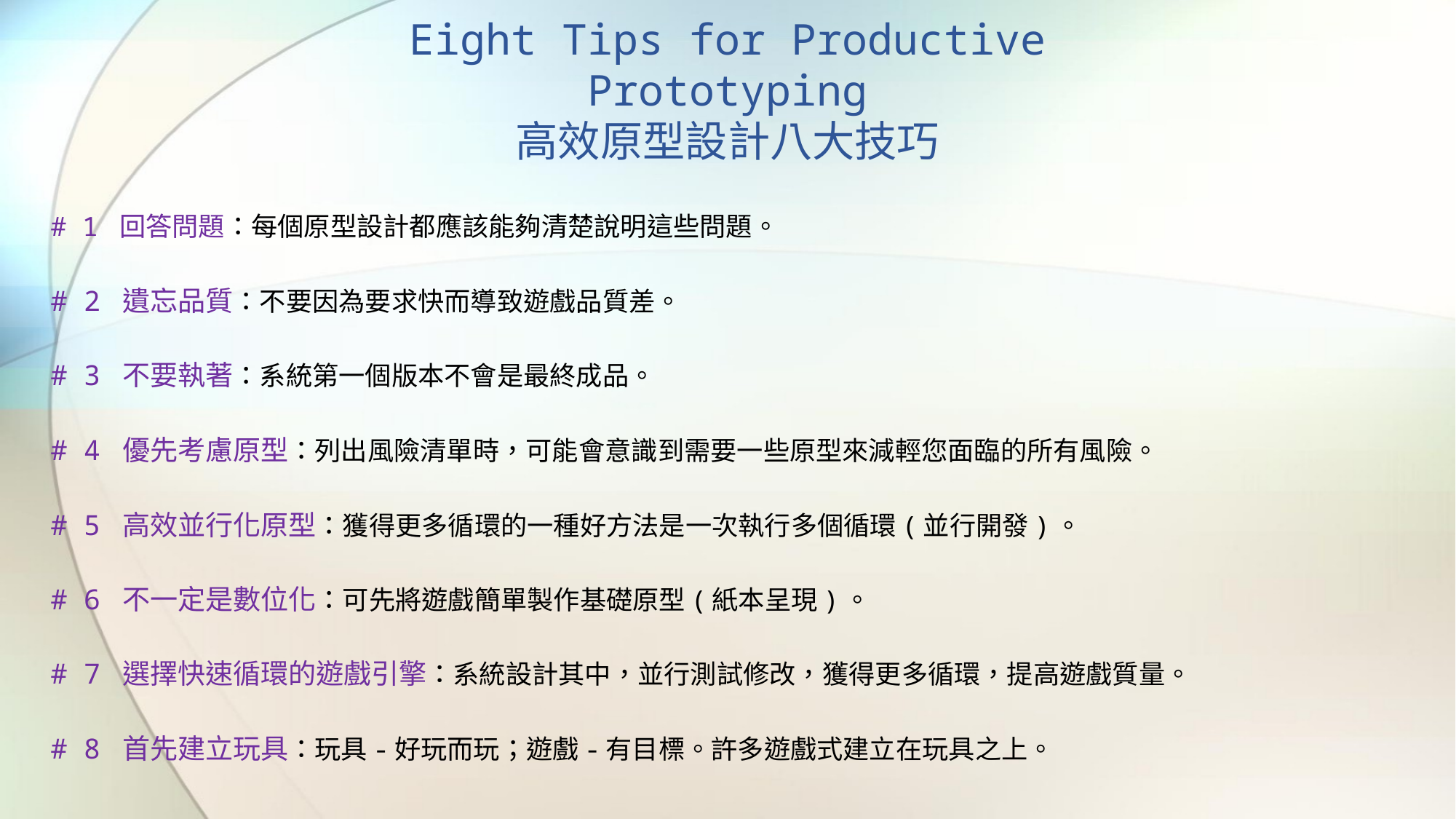

# Eight Tips for Productive Prototyping 高效原型設計八大技巧
# 1 回答問題：每個原型設計都應該能夠清楚說明這些問題。
# 2 遺忘品質：不要因為要求快而導致遊戲品質差。
# 3 不要執著：系統第一個版本不會是最終成品。
# 4 優先考慮原型：列出風險清單時，可能會意識到需要一些原型來減輕您面臨的所有風險。
# 5 高效並行化原型：獲得更多循環的一種好方法是一次執行多個循環(並行開發)。
# 6 不一定是數位化：可先將遊戲簡單製作基礎原型(紙本呈現)。
# 7 選擇快速循環的遊戲引擎：系統設計其中，並行測試修改，獲得更多循環，提高遊戲質量。
# 8 首先建立玩具：玩具-好玩而玩；遊戲-有目標。許多遊戲式建立在玩具之上。